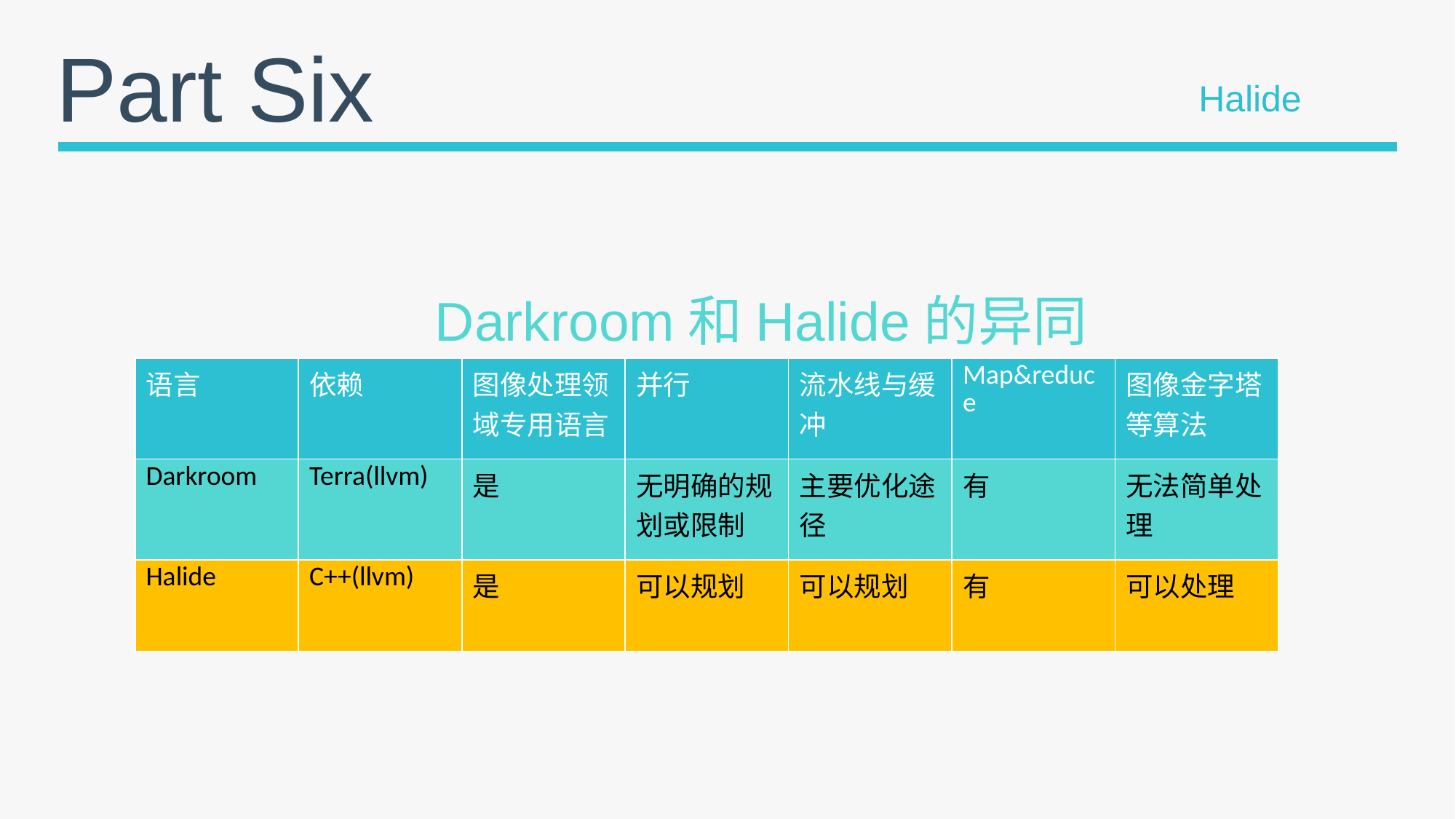

Part Six
Halide
Darkroom和Halide的异同
| 语言 | 依赖 | 图像处理领域专用语言 | 并行 | 流水线与缓冲 | Map&reduce | 图像金字塔等算法 |
| --- | --- | --- | --- | --- | --- | --- |
| Darkroom | Terra(llvm) | 是 | 无明确的规划或限制 | 主要优化途径 | 有 | 无法简单处理 |
| Halide | C++(llvm) | 是 | 可以规划 | 可以规划 | 有 | 可以处理 |